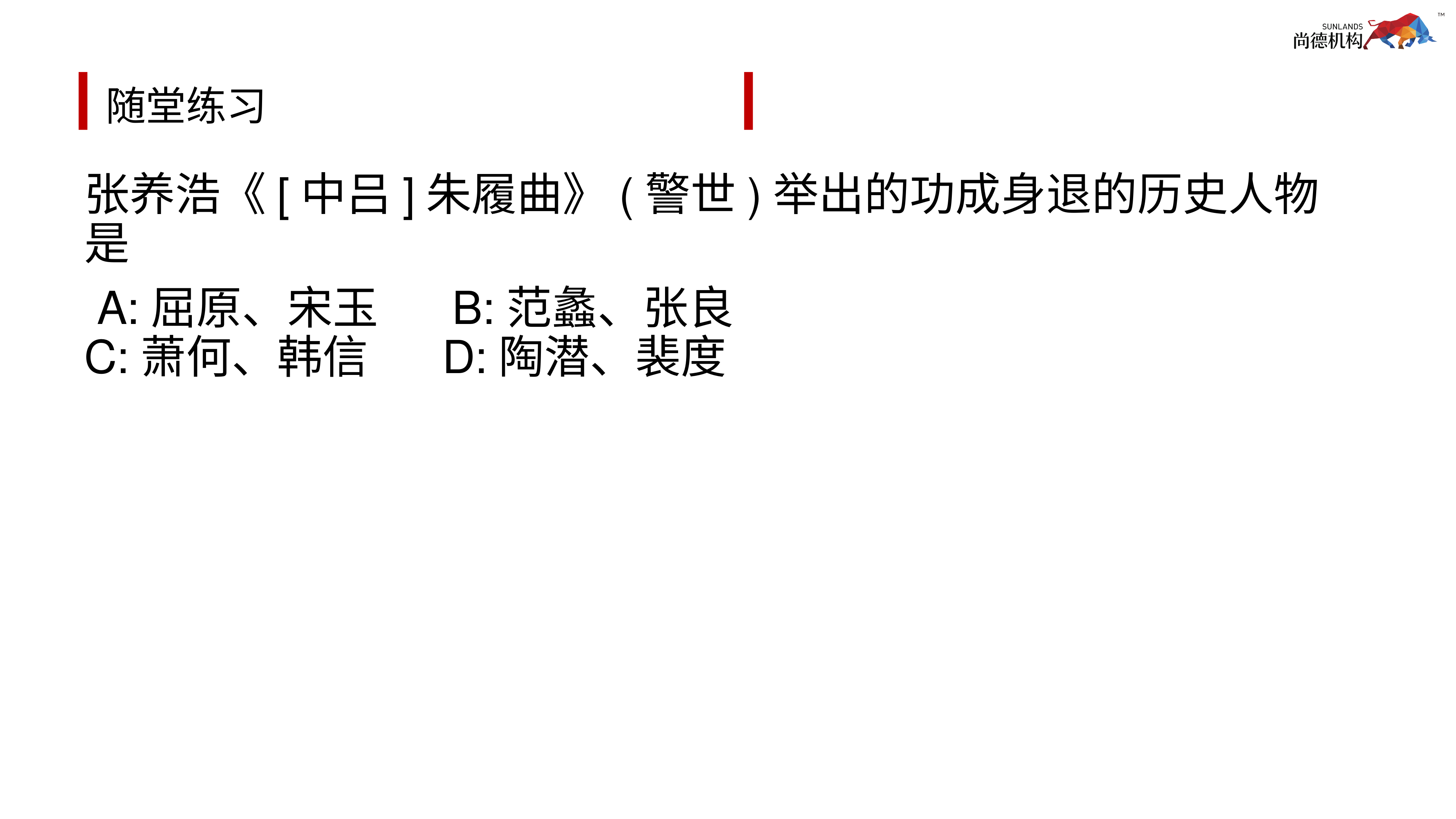

# 随堂练习
张养浩《[中吕]朱履曲》(警世)举出的功成身退的历史人物是
 A:屈原、宋玉     B:范蠡、张良
C:萧何、韩信     D:陶潜、裴度